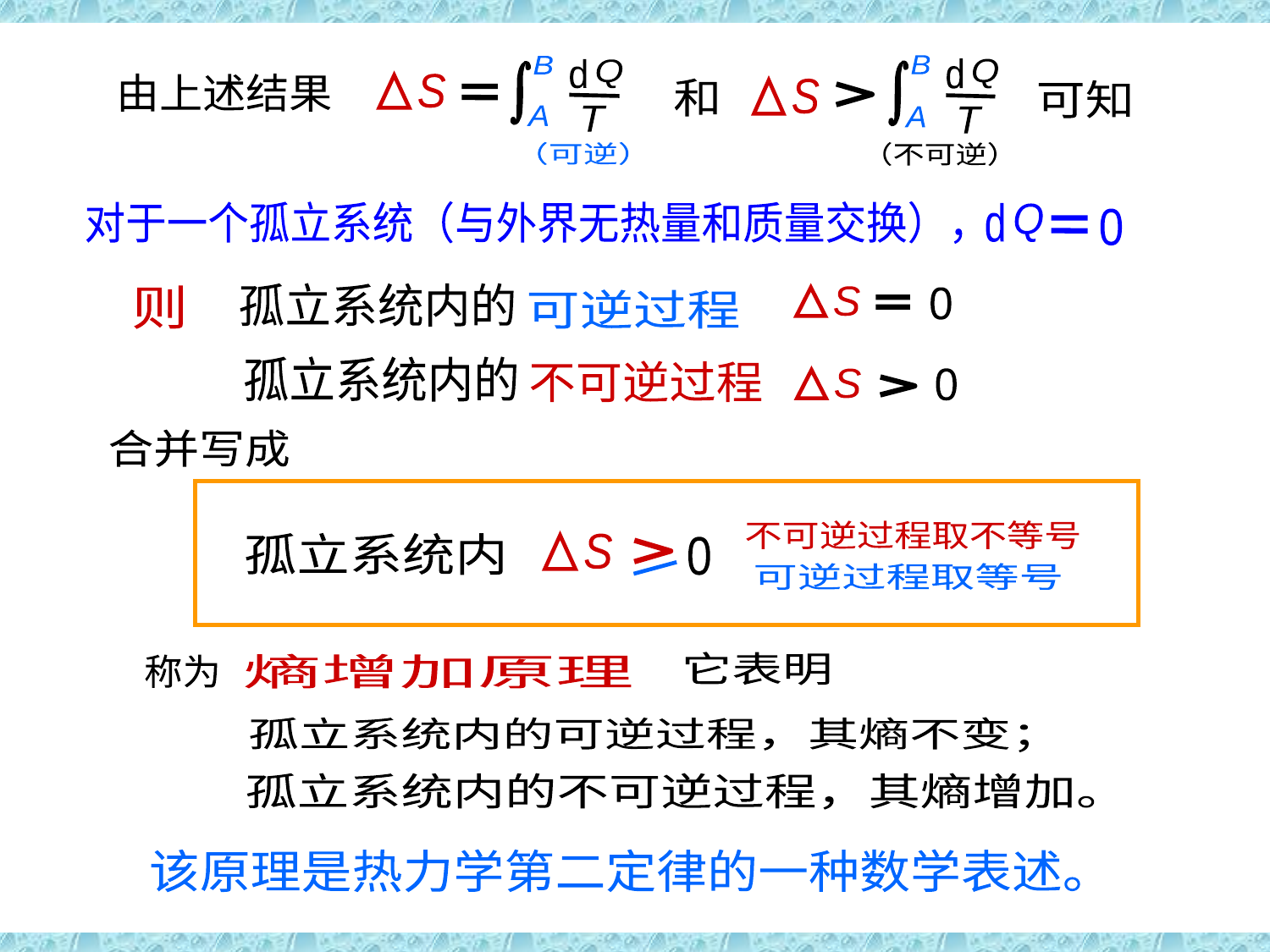

熵增原理
B
d
Q

T

A
（不可逆）
B
d
Q

T

由上述结果
S

和
S

可知

A
（可逆）
对于一个孤立系统（与外界无热量和质量交换），
d
Q
0

孤立系统内的
则
S

0
可逆过程

孤立系统内的
不可逆过程
0
S

合并写成

不可逆过程取不等号
孤立系统内
S

0

可逆过程取等号
它表明
熵增加原理
称为
孤立系统内的可逆过程，其熵不变；
孤立系统内的不可逆过程，其熵增加。
该原理是热力学第二定律的一种数学表述。